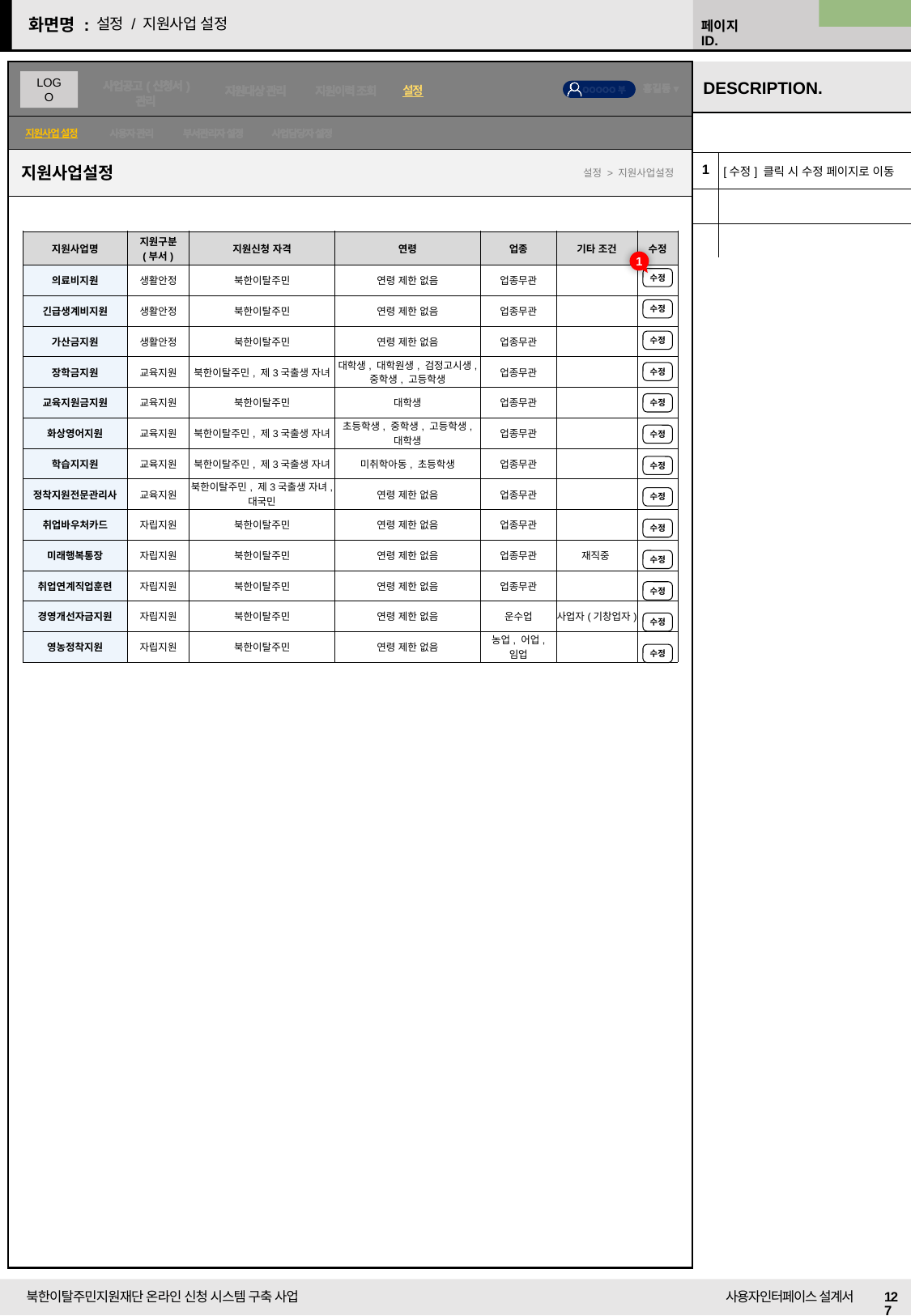

22/09/13 수정
설정 / 지원사업 설정

지원사업 설정
|  |  |
| --- | --- |
| 1 | [수정] 클릭 시 수정 페이지로 이동 |
|  |  |
|  |  |
지원사업설정
설정 > 지원사업설정
| 지원사업명 | 지원구분 (부서) | 지원신청 자격 | 연령 | 업종 | 기타 조건 | 수정 |
| --- | --- | --- | --- | --- | --- | --- |
| 의료비지원 | 생활안정 | 북한이탈주민 | 연령 제한 없음 | 업종무관 |  |  |
| 긴급생계비지원 | 생활안정 | 북한이탈주민 | 연령 제한 없음 | 업종무관 |  |  |
| 가산금지원 | 생활안정 | 북한이탈주민 | 연령 제한 없음 | 업종무관 |  |  |
| 장학금지원 | 교육지원 | 북한이탈주민, 제3국출생 자녀 | 대학생, 대학원생, 검정고시생, 중학생, 고등학생 | 업종무관 |  |  |
| 교육지원금지원 | 교육지원 | 북한이탈주민 | 대학생 | 업종무관 |  |  |
| 화상영어지원 | 교육지원 | 북한이탈주민, 제3국출생 자녀 | 초등학생, 중학생, 고등학생, 대학생 | 업종무관 |  |  |
| 학습지지원 | 교육지원 | 북한이탈주민, 제3국출생 자녀 | 미취학아동, 초등학생 | 업종무관 |  |  |
| 정착지원전문관리사 | 교육지원 | 북한이탈주민, 제3국출생 자녀, 대국민 | 연령 제한 없음 | 업종무관 |  |  |
| 취업바우처카드 | 자립지원 | 북한이탈주민 | 연령 제한 없음 | 업종무관 |  |  |
| 미래행복통장 | 자립지원 | 북한이탈주민 | 연령 제한 없음 | 업종무관 | 재직중 |  |
| 취업연계직업훈련 | 자립지원 | 북한이탈주민 | 연령 제한 없음 | 업종무관 |  |  |
| 경영개선자금지원 | 자립지원 | 북한이탈주민 | 연령 제한 없음 | 운수업 | 사업자(기창업자) |  |
| 영농정착지원 | 자립지원 | 북한이탈주민 | 연령 제한 없음 | 농업, 어업, 임업 |  |  |
1
수정
수정
수정
수정
수정
수정
수정
수정
수정
수정
수정
수정
수정
127